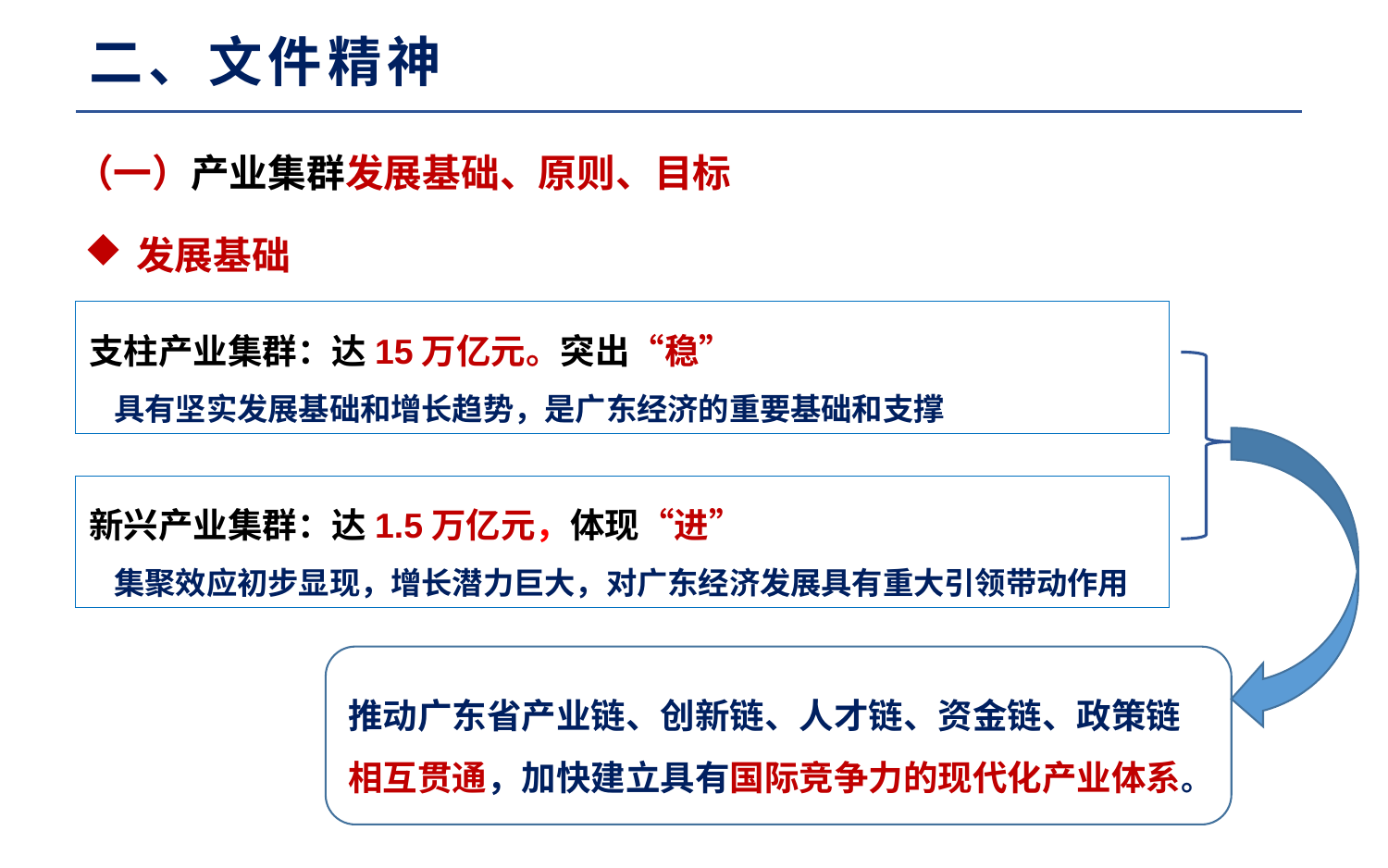

二、文件精神
（一）产业集群发展基础、原则、目标
发展基础
支柱产业集群：达15万亿元。突出“稳”
   具有坚实发展基础和增长趋势，是广东经济的重要基础和支撑

新兴产业集群：达1.5万亿元，体现“进”
   集聚效应初步显现，增长潜力巨大，对广东经济发展具有重大引领带动作用
推动广东省产业链、创新链、人才链、资金链、政策链相互贯通，加快建立具有国际竞争力的现代化产业体系。